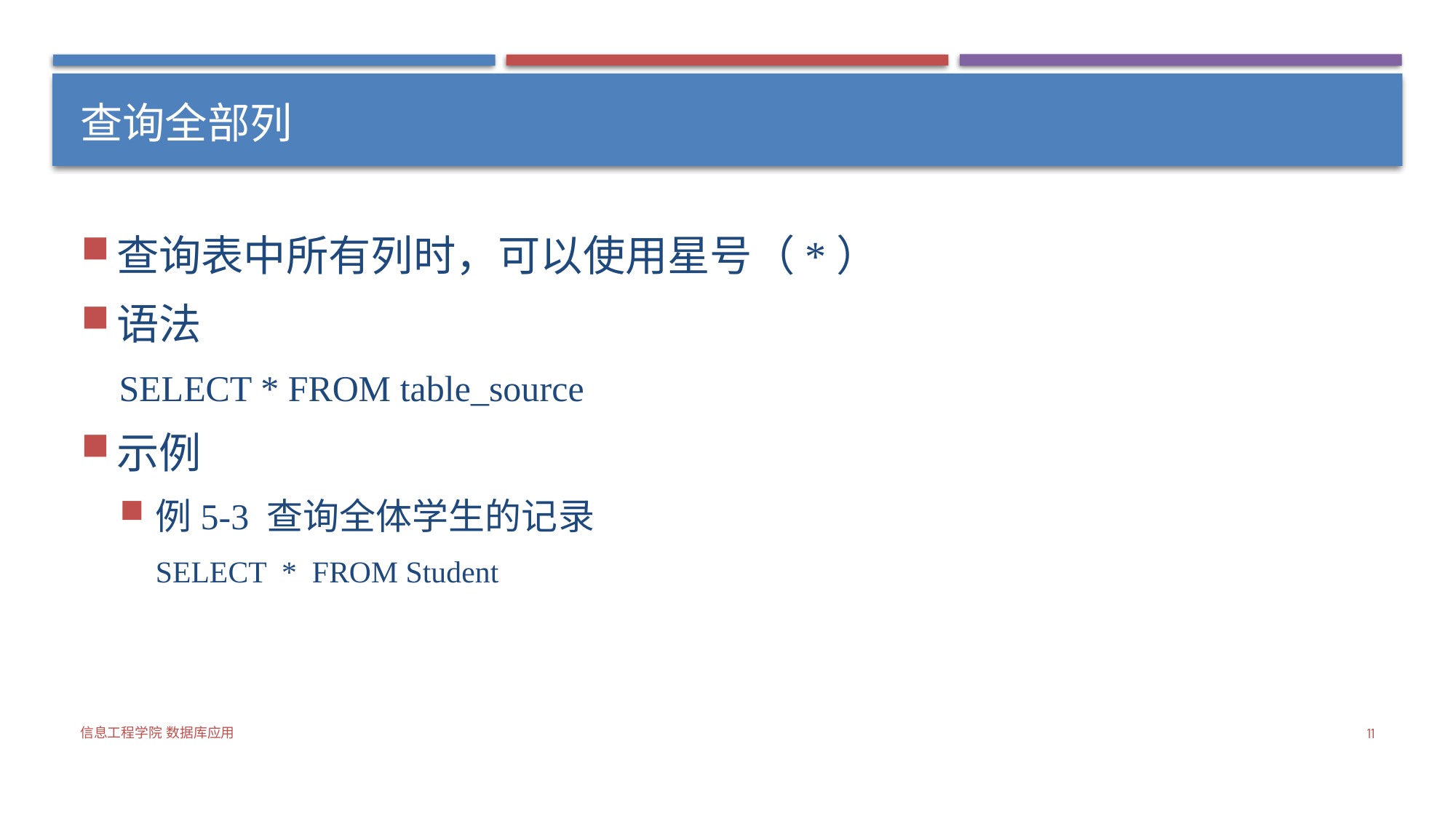

# 查询全部列
查询表中所有列时，可以使用星号（*）
语法
SELECT * FROM table_source
示例
例5-3 查询全体学生的记录
SELECT  *  FROM Student

信息工程学院 数据库应用
11